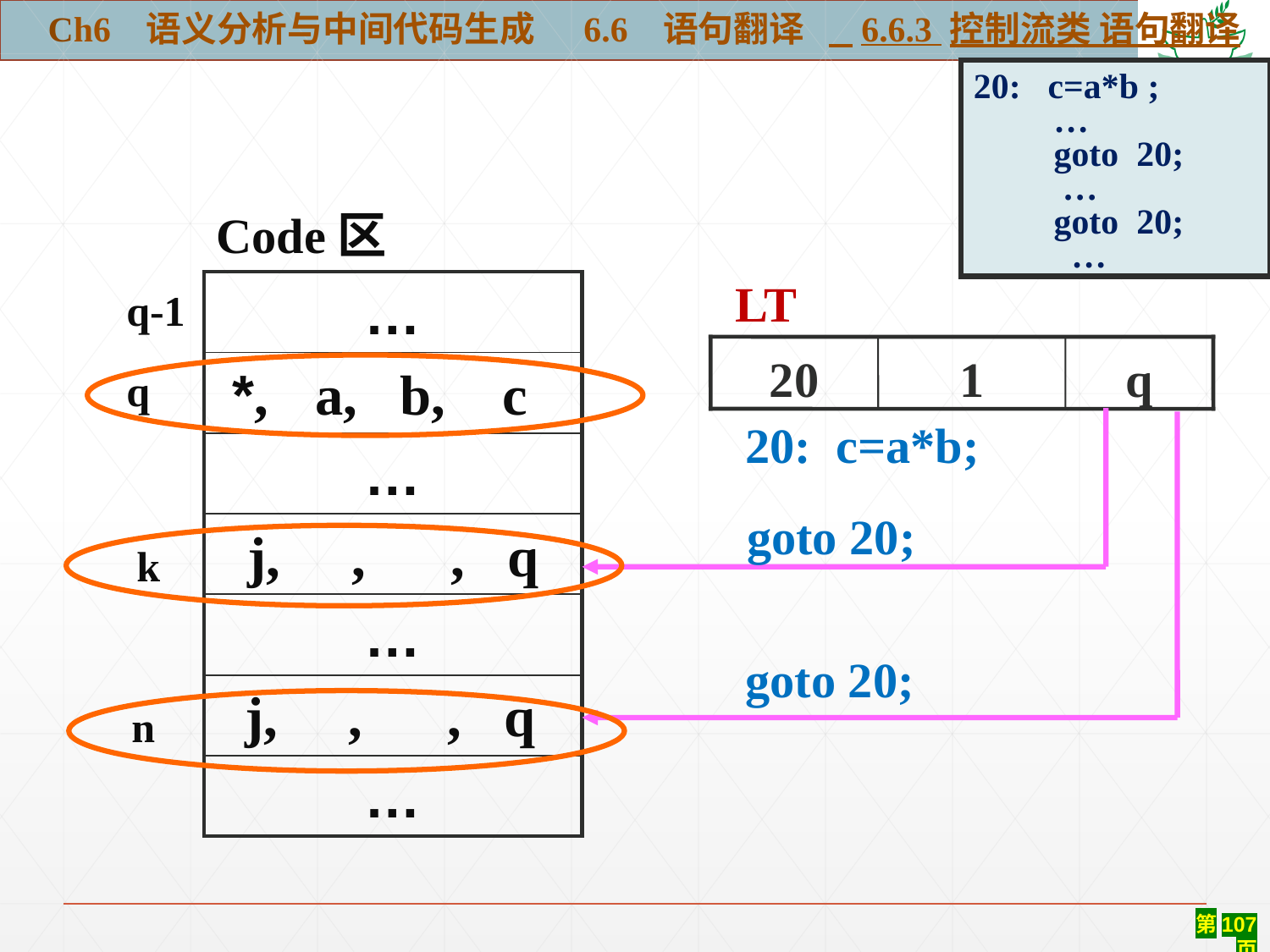

Ch6   语义分析与中间代码生成     6.6   语句翻译      6.6.3 控制流类 语句翻译
20:   c=a*b ;
         …
         goto  20;
          …
         goto  20;
           …

Code区
| … |
| --- |
| \*, a, b, c |
| … |
| j, , , q |
| … |
| j, , , q |
| … |
 LT
20

1

q

20:  c=a*b;
| q-1 |
| --- |
| q |
|  |
| k |
|  |
| n |
|  |

goto 20;

goto 20;